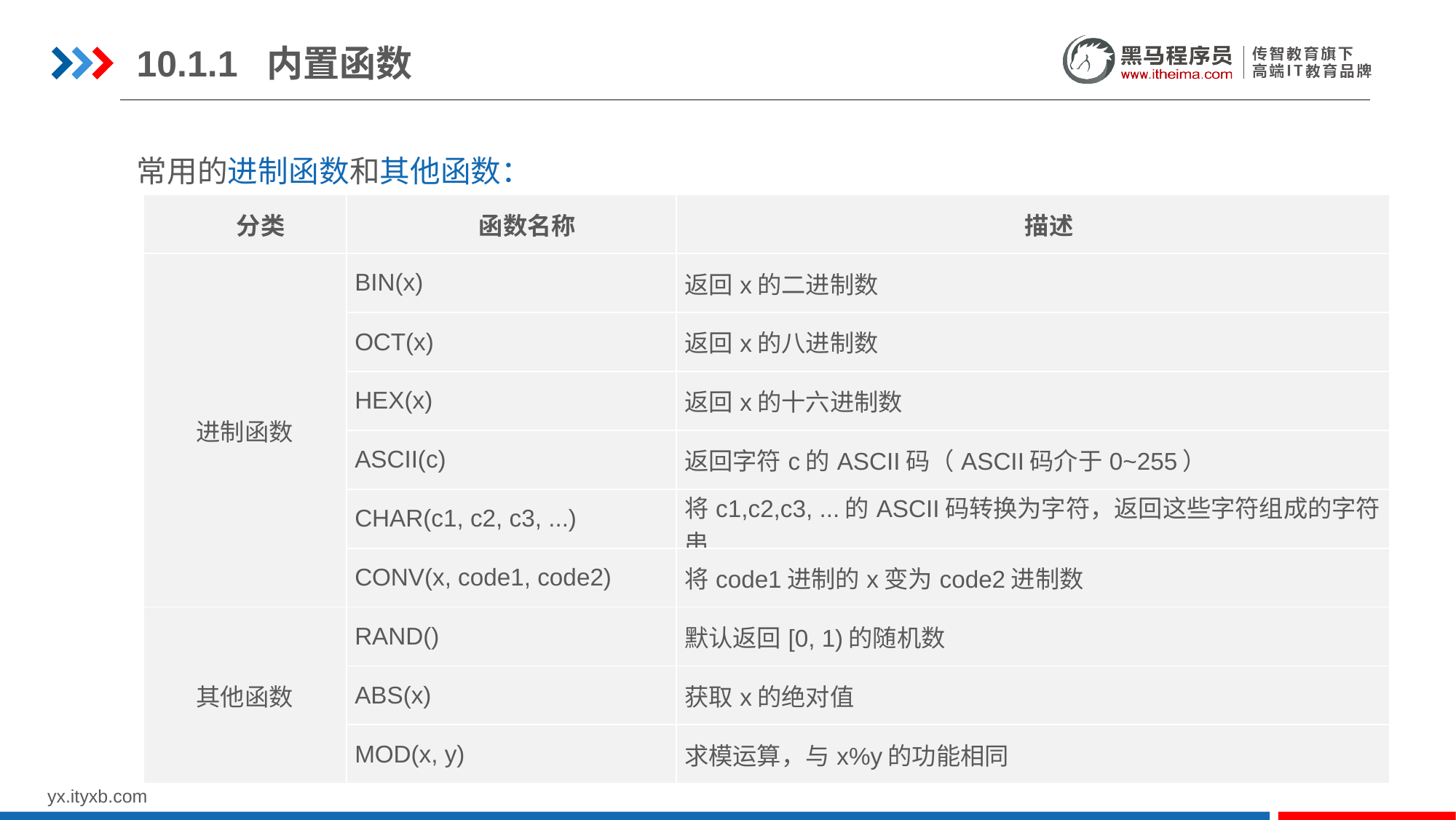

10.1.1  内置函数
常用的进制函数和其他函数：
| 分类 | 函数名称 | 描述 |
| --- | --- | --- |
| 进制函数 | BIN(x) | 返回x的二进制数 |
|  | OCT(x) | 返回x的八进制数 |
|  | HEX(x) | 返回x的十六进制数 |
|  | ASCII(c) | 返回字符c的ASCII码（ASCII码介于0~255） |
|  | CHAR(c1, c2, c3, ...) | 将c1,c2,c3, ...的ASCII码转换为字符，返回这些字符组成的字符串 |
|  | CONV(x, code1, code2) | 将code1进制的x变为code2进制数 |
| 其他函数 | RAND() | 默认返回[0, 1)的随机数 |
|  | ABS(x) | 获取x的绝对值 |
|  | MOD(x, y) | 求模运算，与x%y的功能相同 |